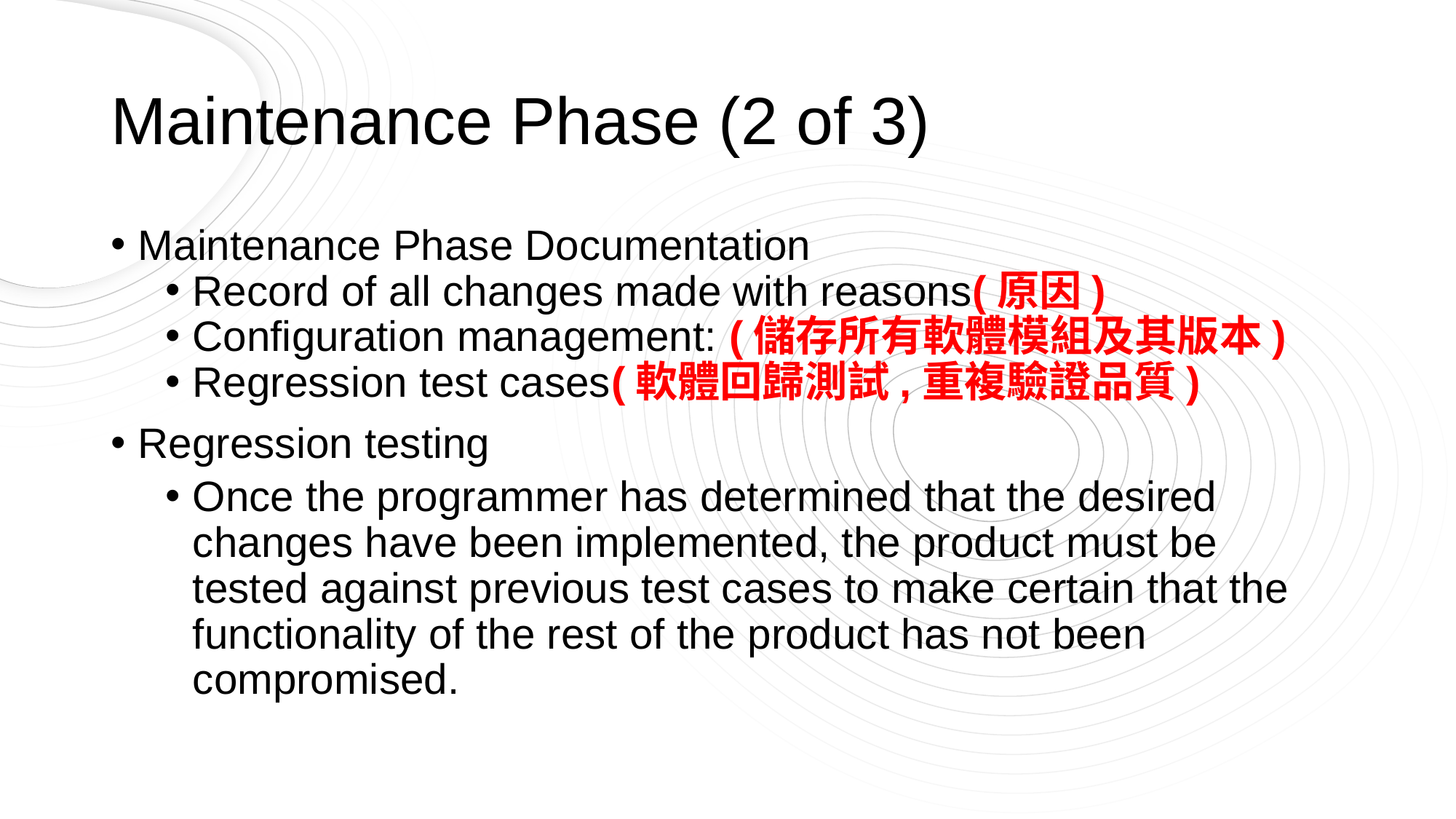

# Maintenance Phase (2 of 3)
Maintenance Phase Documentation
Record of all changes made with reasons(原因)
Configuration management: (儲存所有軟體模組及其版本)
Regression test cases(軟體回歸測試,重複驗證品質)
Regression testing
Once the programmer has determined that the desired changes have been implemented, the product must be tested against previous test cases to make certain that the functionality of the rest of the product has not been compromised.